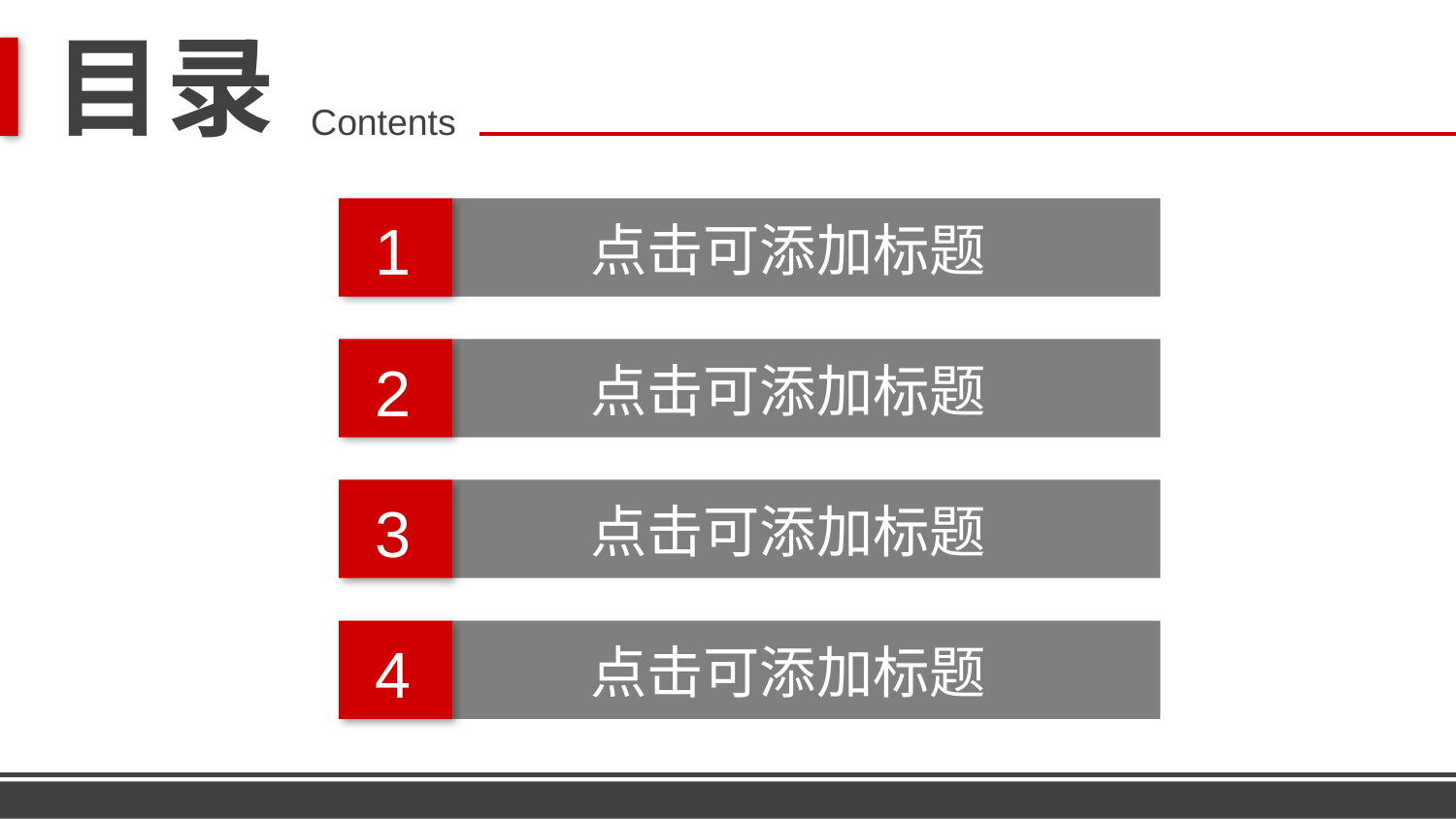

目录

Contents

点击可添加标题

1

点击可添加标题

2

点击可添加标题

3

点击可添加标题

4